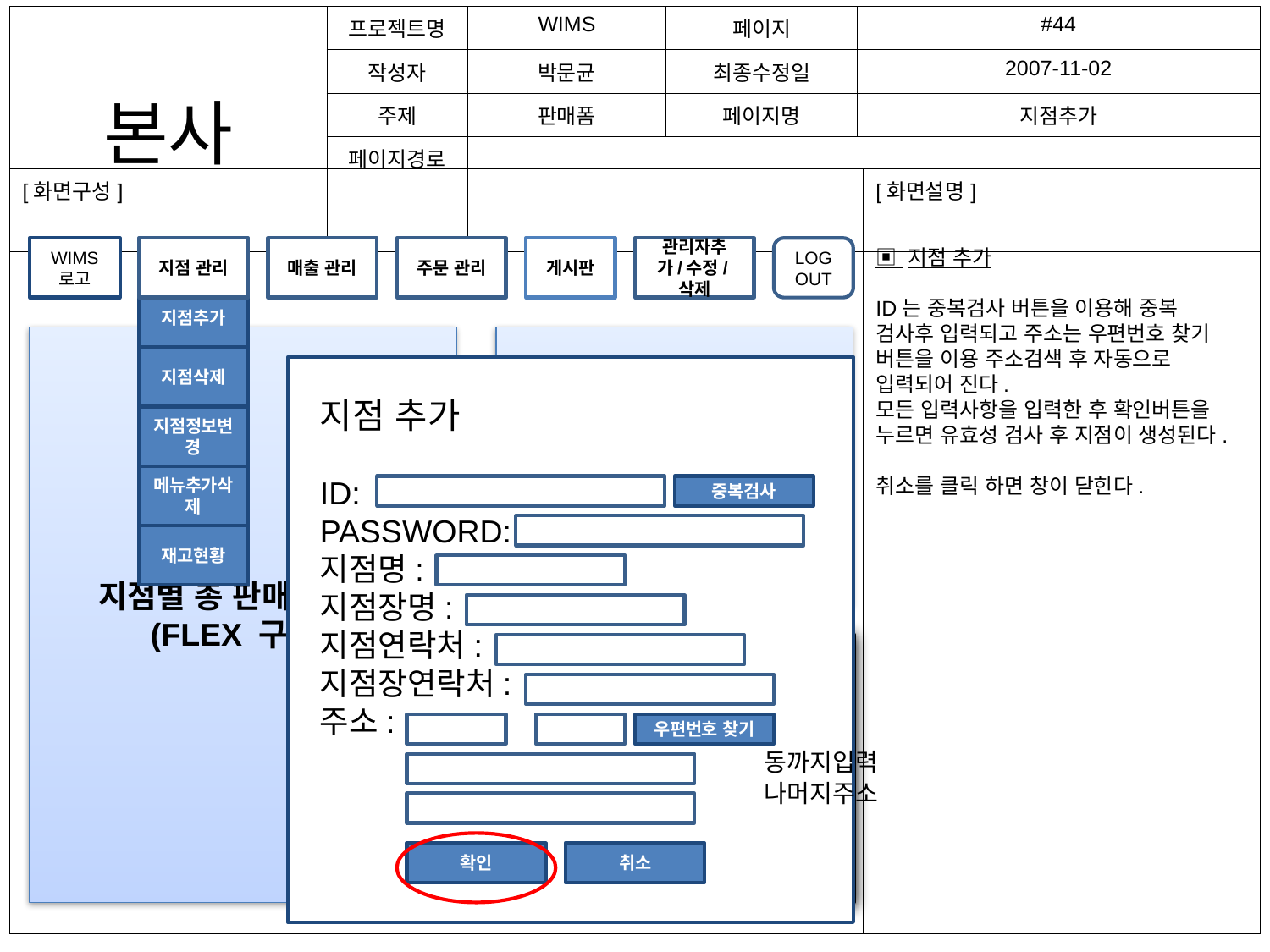

| 본사 | 프로젝트명 | WIMS | 페이지 | #44 |
| --- | --- | --- | --- | --- |
|  | 작성자 | 박문균 | 최종수정일 | 2007-11-02 |
|  | 주제 | 판매폼 | 페이지명 | 지점추가 |
|  | 페이지경로 |  |  |  |
| [화면구성] | [화면설명] |
| --- | --- |
|  |  |
관리자추가/수정/삭제
WIMS
로고
지점 관리
매출 관리
주문 관리
게시판
LOG OUT
▣ 지점 추가

ID는 중복검사 버튼을 이용해 중복 검사후 입력되고 주소는 우편번호 찾기 버튼을 이용 주소검색 후 자동으로 입력되어 진다.
모든 입력사항을 입력한 후 확인버튼을 누르면 유효성 검사 후 지점이 생성된다.

취소를 클릭 하면 창이 닫힌다.
지점추가
지점별 총 판매량 차트
(FLEX 구현)
각 지점 측
주문요청 리스트
지점삭제

지점 추가

ID:
PASSWORD:
지점명:
지점장명:
지점연락처:
지점장연락처:
주소:           -
			동까지입력
			나머지주소

지점정보변경
메뉴추가삭제

중복검사

재고현황

본사게시판 최근 내용

우편번호 찾기

확인
취소